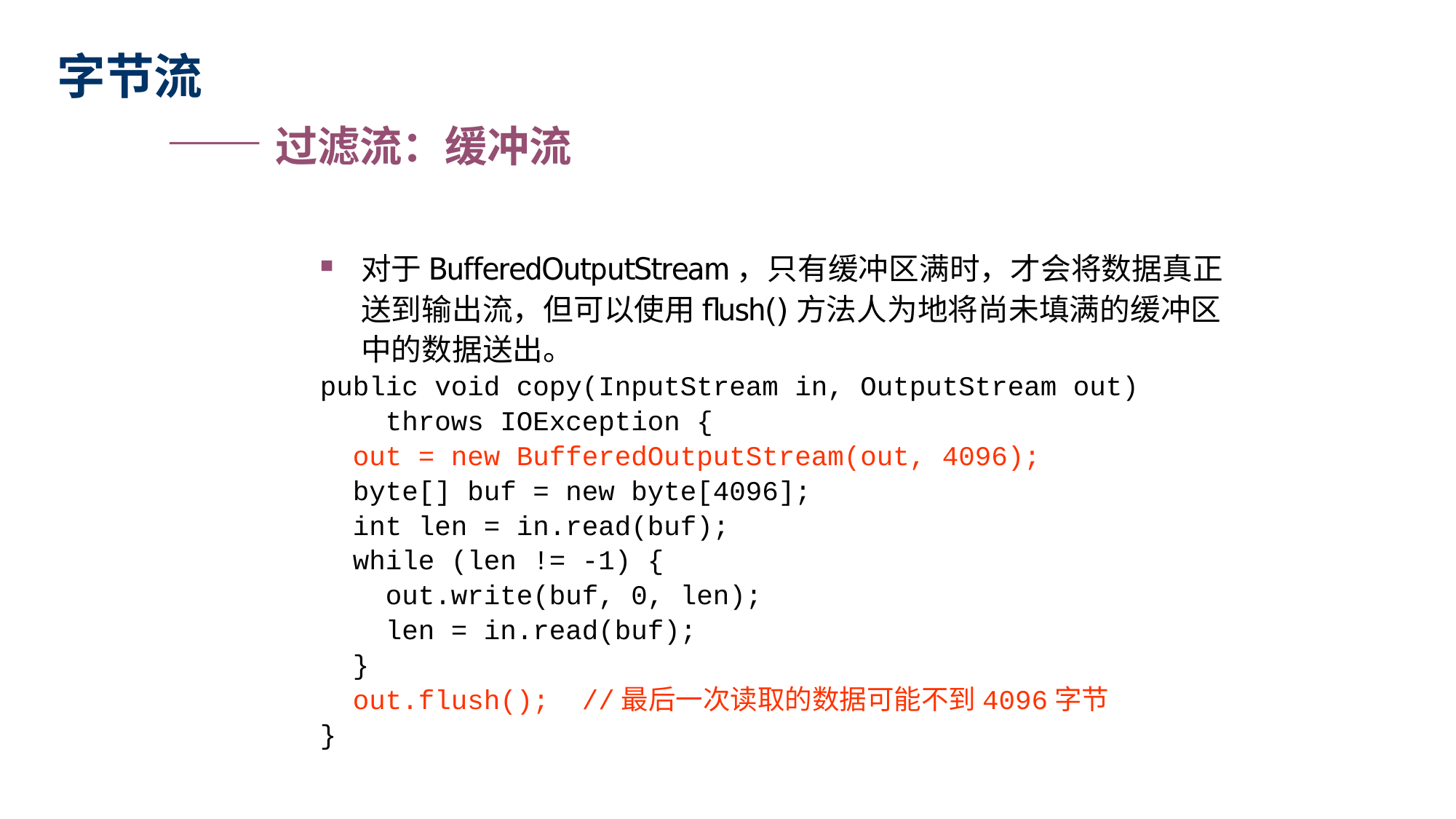

字节流
	——过滤流：缓冲流
对于BufferedOutputStream，只有缓冲区满时，才会将数据真正送到输出流，但可以使用flush()方法人为地将尚未填满的缓冲区中的数据送出。
public void copy(InputStream in, OutputStream out)
    throws IOException {
  out = new BufferedOutputStream(out, 4096);
  byte[] buf = new byte[4096];
  int len = in.read(buf);
  while (len != -1) {
    out.write(buf, 0, len);
    len = in.read(buf);
  }
  out.flush();  //最后一次读取的数据可能不到4096字节
}